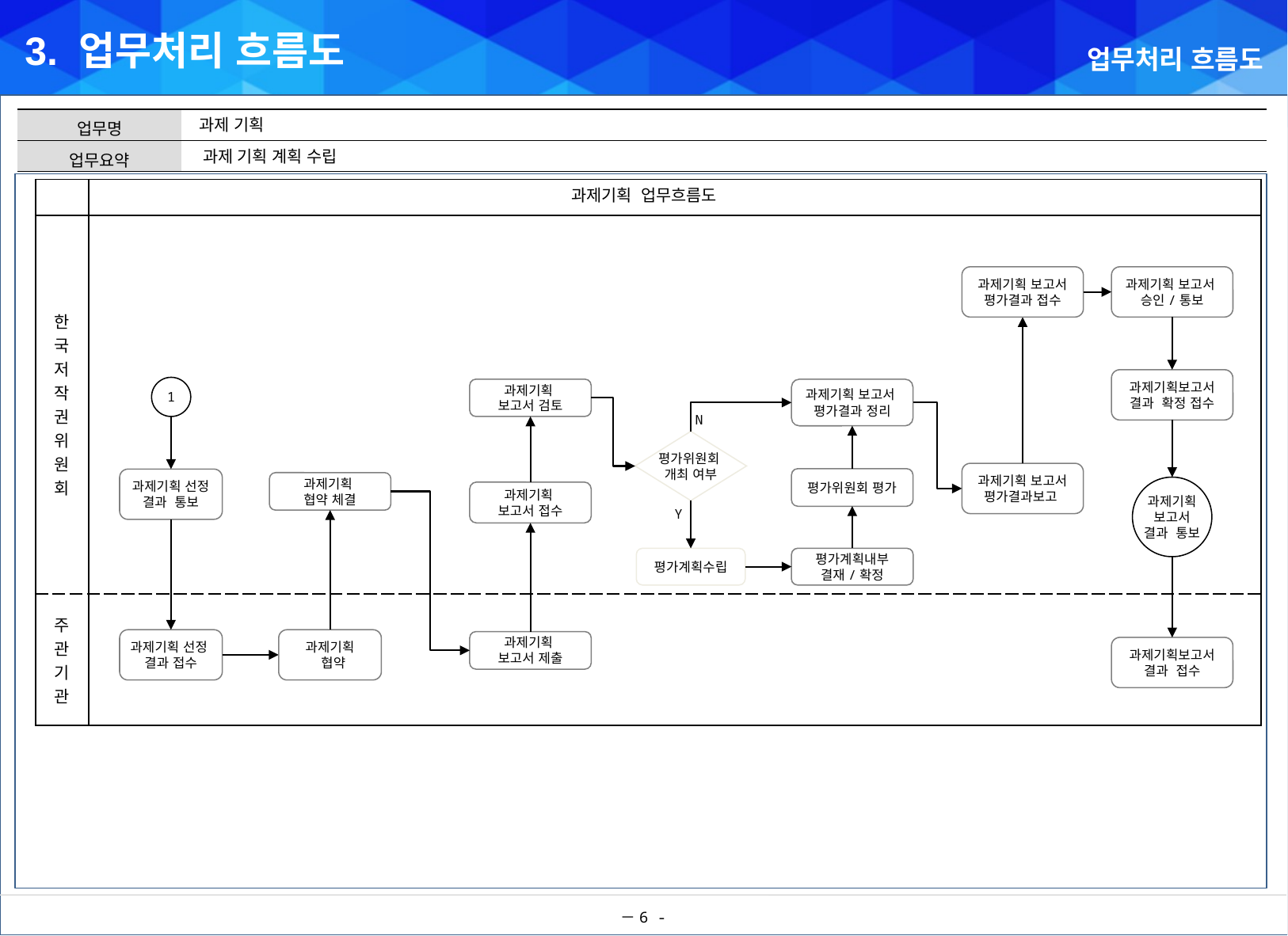

3. 업무처리 흐름도
업무처리 흐름도
과제 기획
과제 기획 계획 수립
과제기획  업무흐름도
|  |  |
| --- | --- |
| 한 국 저 작 권 위 원 회 |  |
| 주 관 기 관 |  |
과제기획 보고서
평가결과 접수
과제기획 보고서
승인/통보
과제기획보고서
결과  확정 접수
1
과제기획
보고서 검토
과제기획 보고서
평가결과 정리
N
평가위원회
개최 여부
과제기획 보고서
평가결과보고
평가위원회 평가
과제기획 선정
결과  통보
과제기획
협약 체결
과제기획
보고서
결과  통보
과제기획
보고서 접수
Y
평가계획수립
평가계획내부
결재/확정
과제기획 선정
결과 접수
과제기획
 협약
과제기획
보고서 제출
과제기획보고서
결과  접수